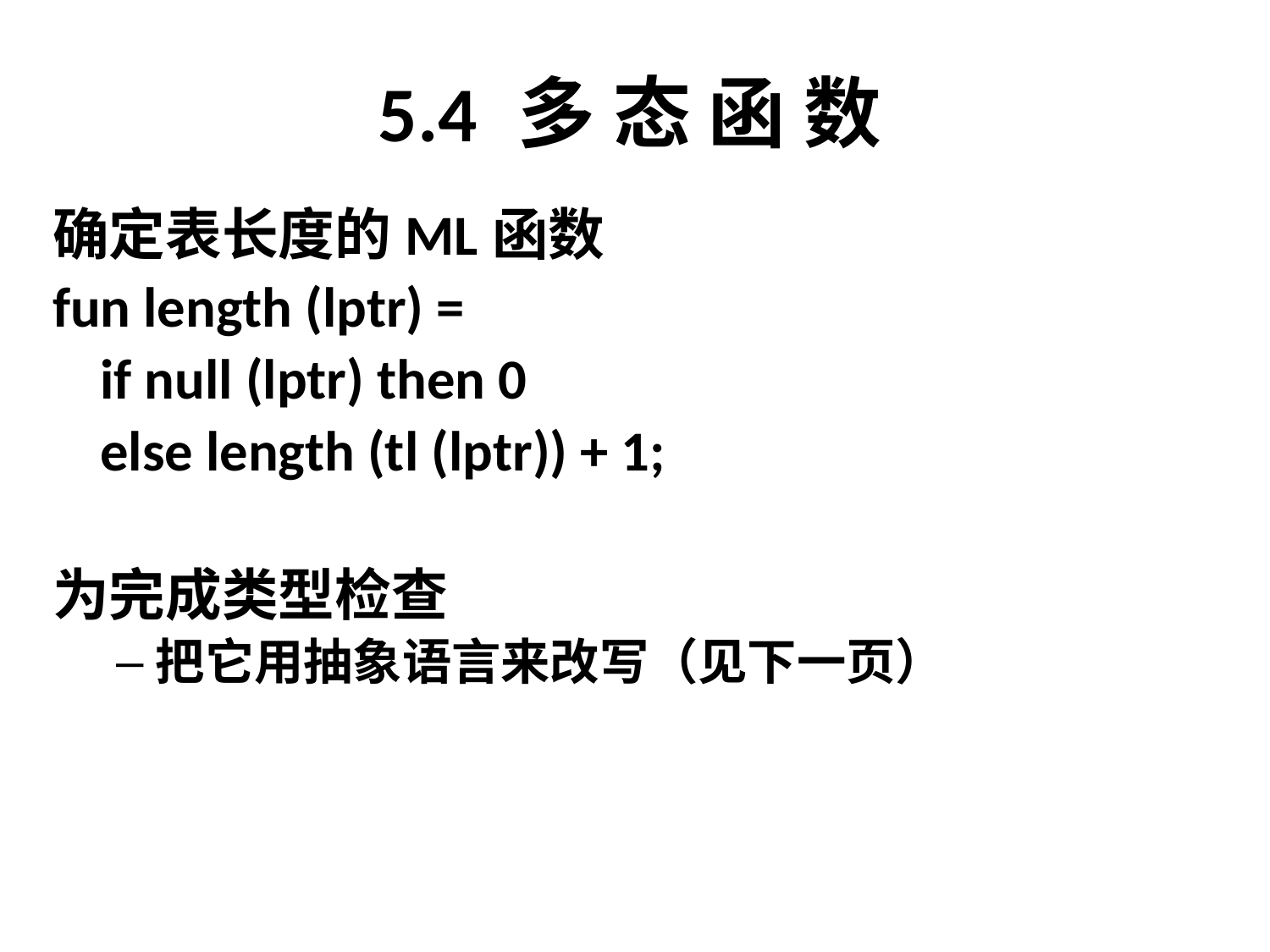

# 5.4 多 态 函 数
确定表长度的ML函数
fun length (lptr) =
	if null (lptr) then 0
	else length (tl (lptr)) + 1;

为完成类型检查
把它用抽象语言来改写（见下一页）